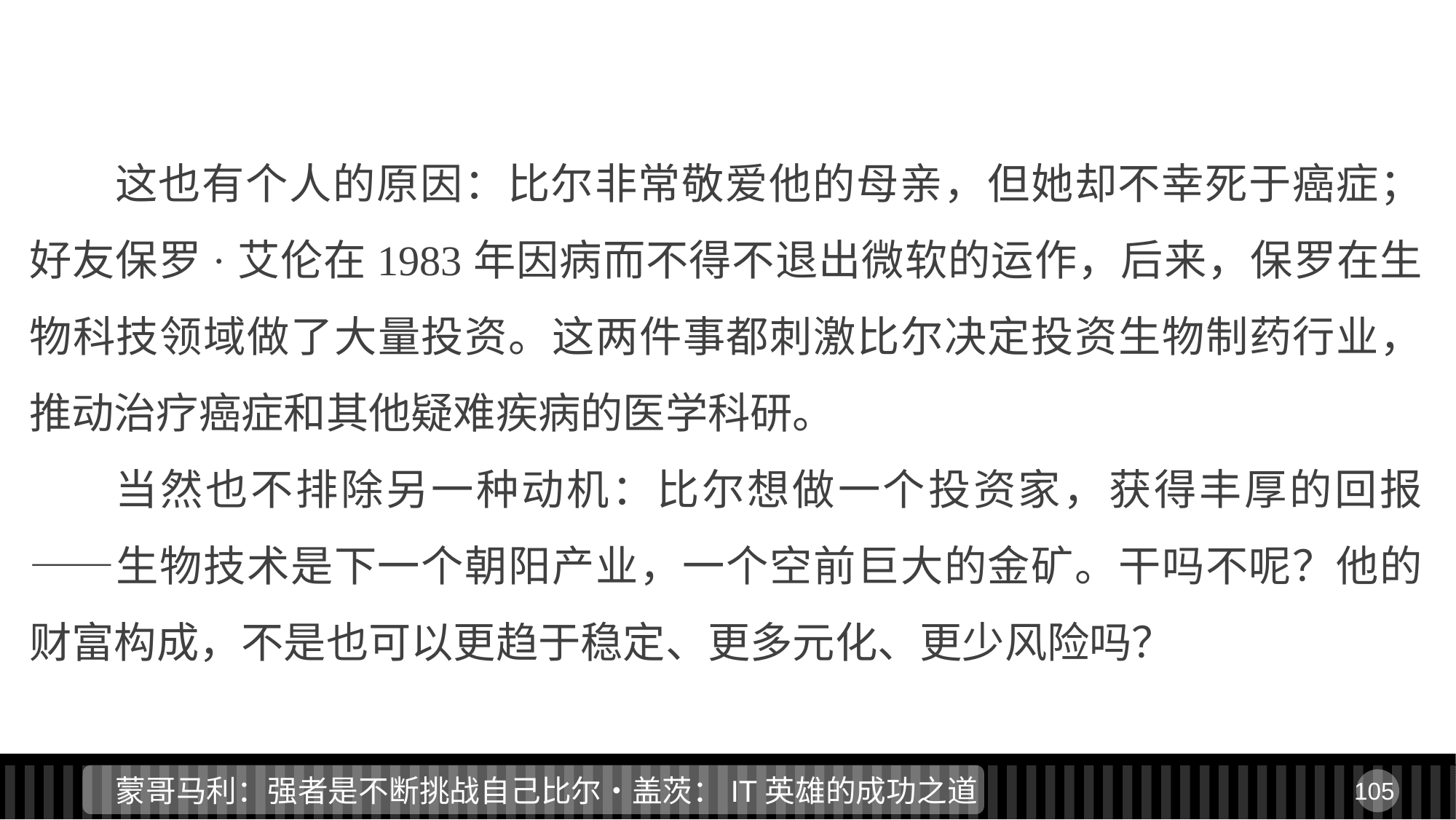

这也有个人的原因：比尔非常敬爱他的母亲，但她却不幸死于癌症；好友保罗·艾伦在1983年因病而不得不退出微软的运作，后来，保罗在生物科技领域做了大量投资。这两件事都刺激比尔决定投资生物制药行业，推动治疗癌症和其他疑难疾病的医学科研。
当然也不排除另一种动机：比尔想做一个投资家，获得丰厚的回报——生物技术是下一个朝阳产业，一个空前巨大的金矿。干吗不呢？他的财富构成，不是也可以更趋于稳定、更多元化、更少风险吗？